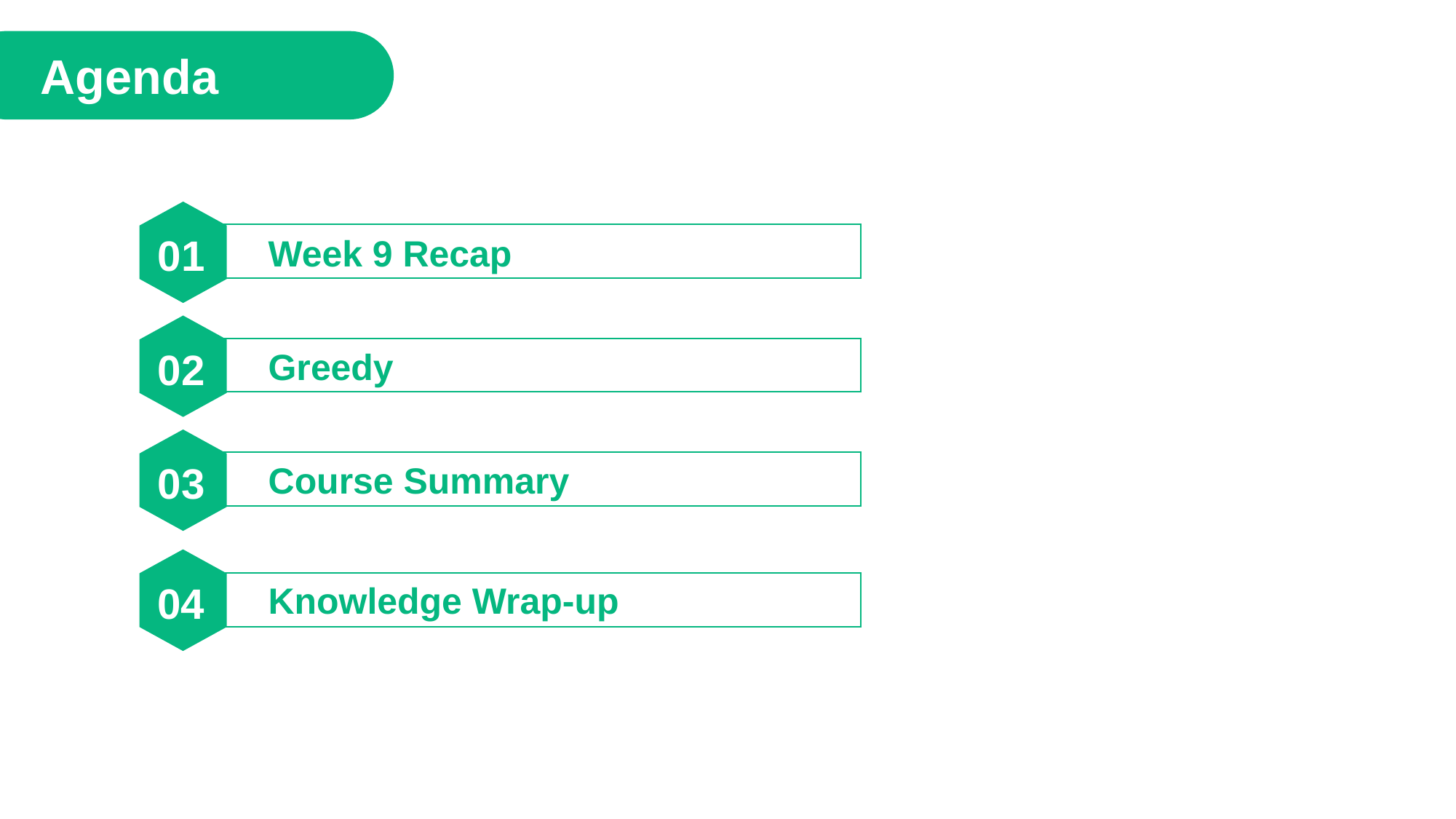

Agenda

01

Week 9 Recap

02
竞争对手分析

Greedy
产品定位分析

03

Course Summary

04
Knowledge Wrap-up

05